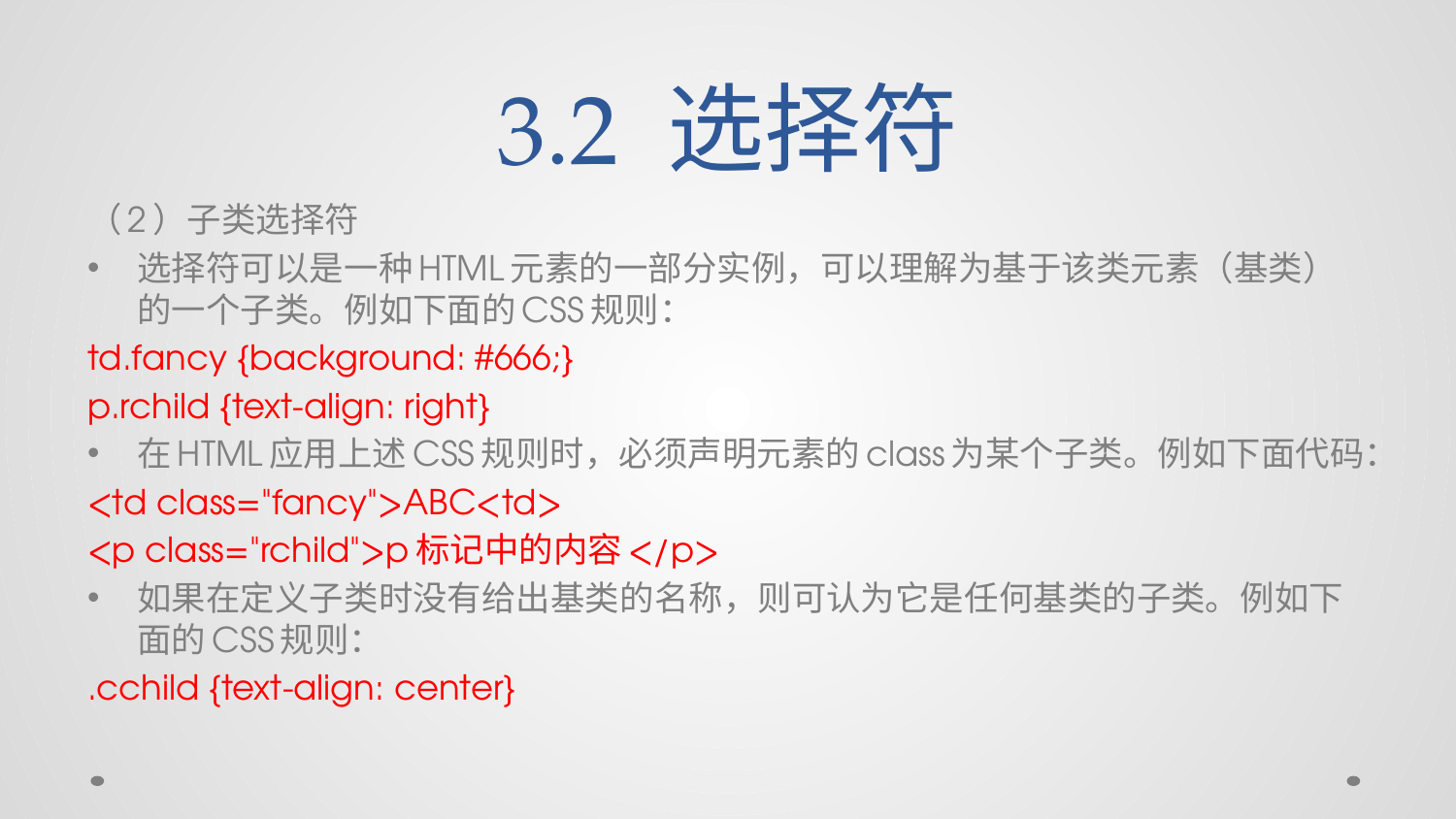

# 3.2 选择符
（2）子类选择符
选择符可以是一种HTML元素的一部分实例，可以理解为基于该类元素（基类）的一个子类。例如下面的CSS规则：
td.fancy {background: #666;}
p.rchild {text-align: right}
在HTML应用上述CSS规则时，必须声明元素的class为某个子类。例如下面代码：
<td class="fancy">ABC<td>
<p class="rchild">p标记中的内容</p>
如果在定义子类时没有给出基类的名称，则可认为它是任何基类的子类。例如下面的CSS规则：
.cchild {text-align: center}